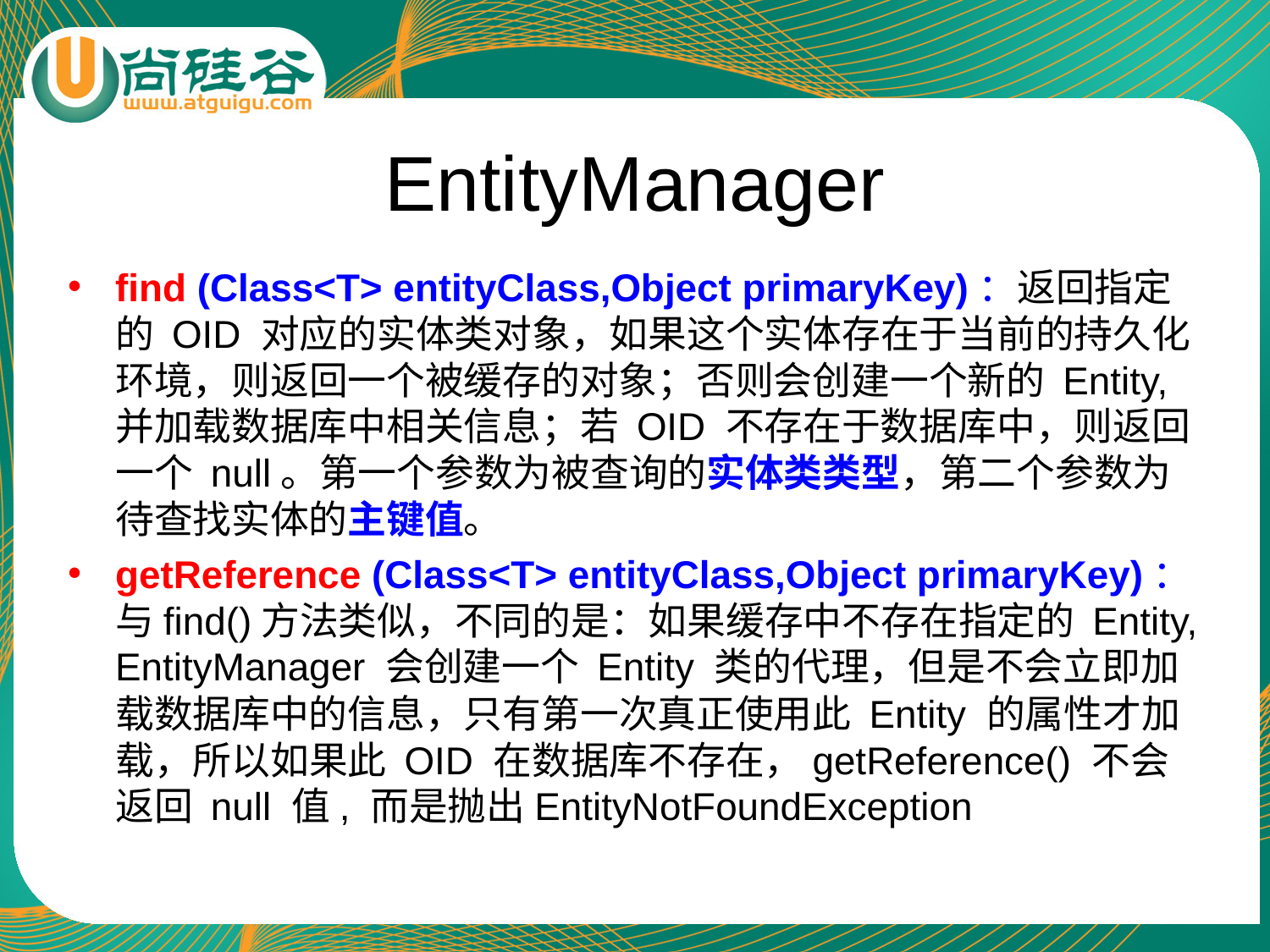

# EntityManager
find (Class<T> entityClass,Object primaryKey)：返回指定的 OID 对应的实体类对象，如果这个实体存在于当前的持久化环境，则返回一个被缓存的对象；否则会创建一个新的 Entity, 并加载数据库中相关信息；若 OID 不存在于数据库中，则返回一个 null。第一个参数为被查询的实体类类型，第二个参数为待查找实体的主键值。
getReference (Class<T> entityClass,Object primaryKey)：与find()方法类似，不同的是：如果缓存中不存在指定的 Entity, EntityManager 会创建一个 Entity 类的代理，但是不会立即加载数据库中的信息，只有第一次真正使用此 Entity 的属性才加载，所以如果此 OID 在数据库不存在，getReference() 不会返回 null 值, 而是抛出EntityNotFoundException